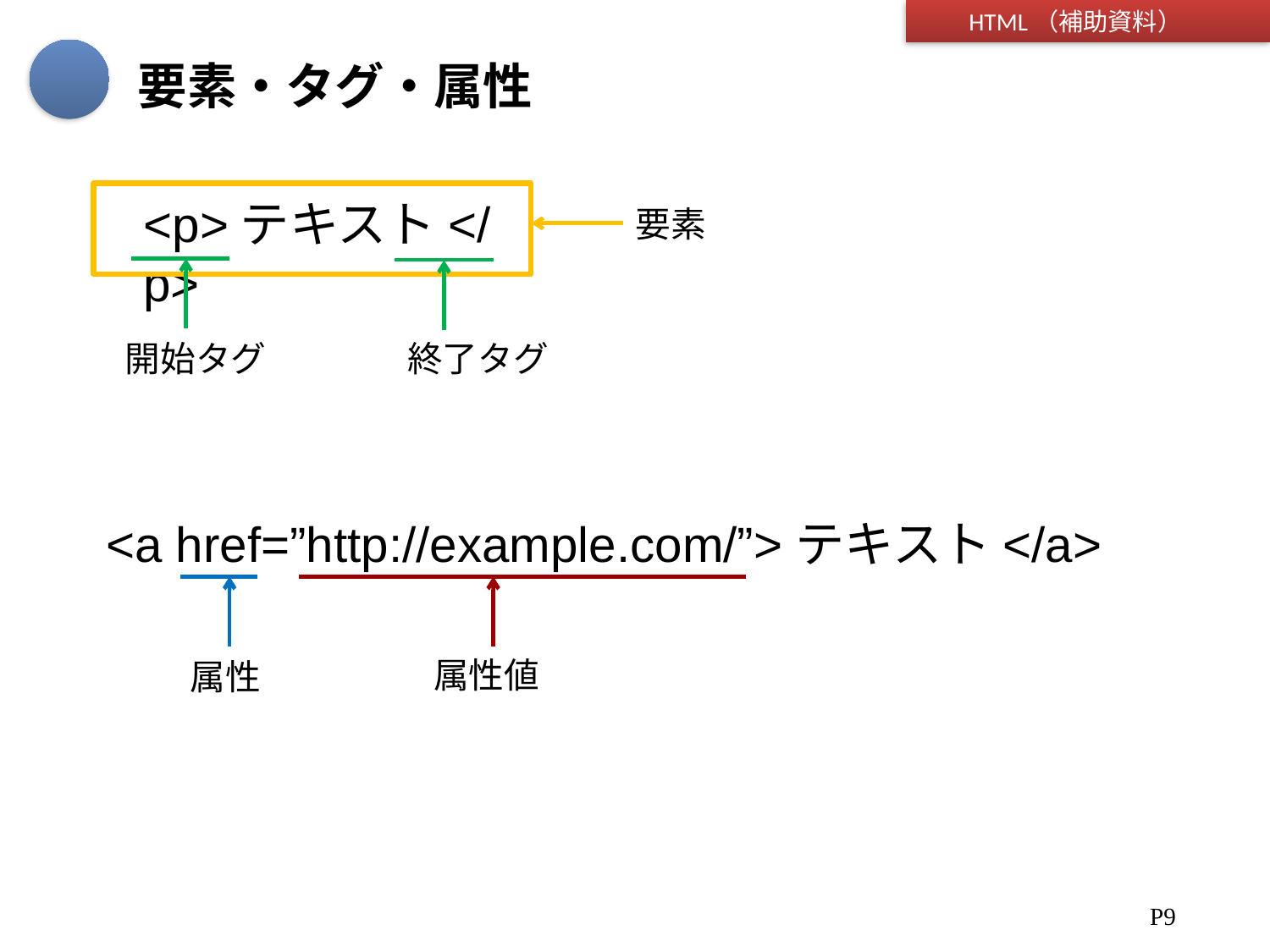

# 要素・タグ・属性

<p>テキスト</p>
要素
開始タグ
終了タグ
<a href=”http://example.com/”>テキスト</a>
属性値
属性
P9